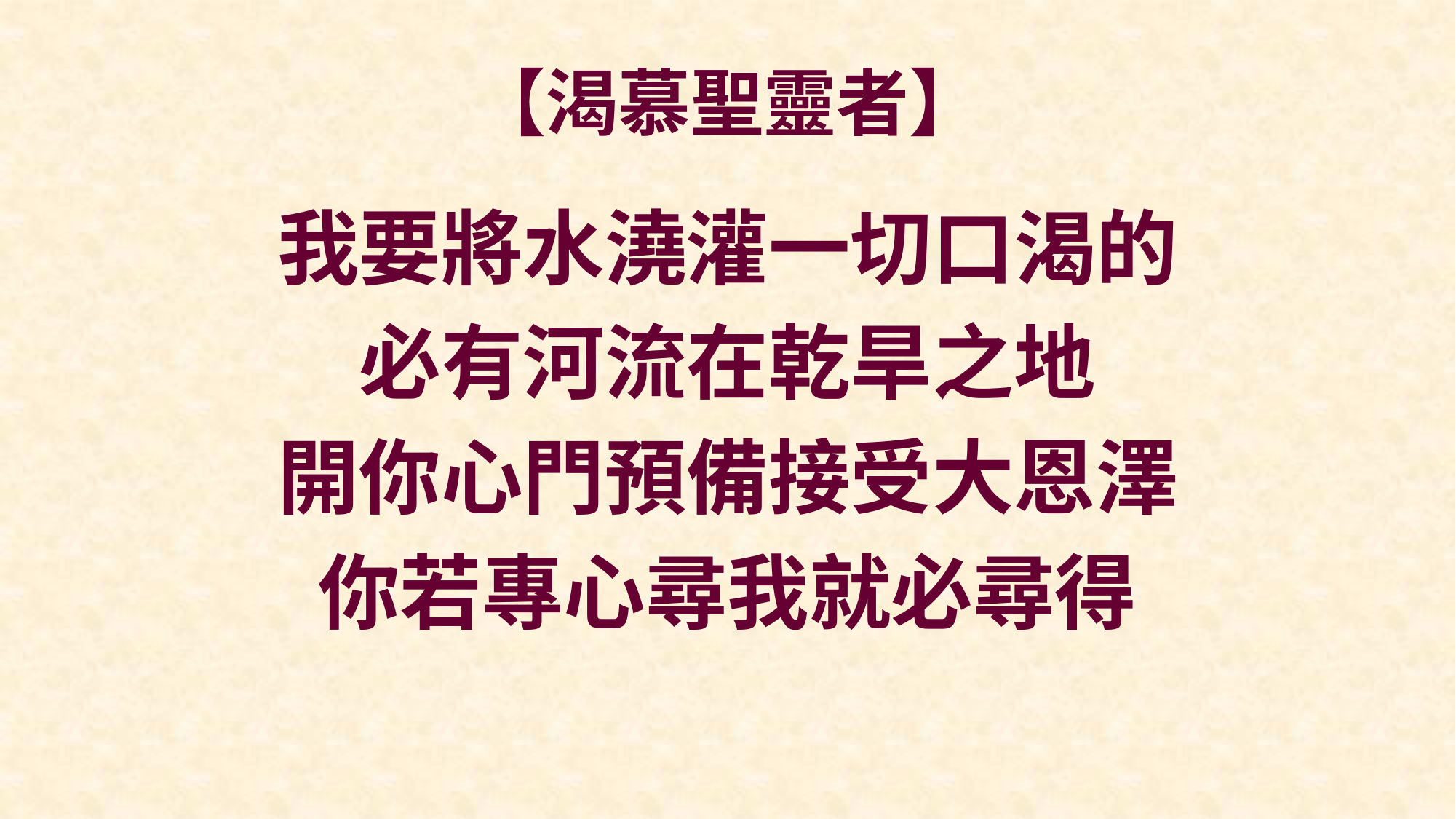

# 【渴慕聖靈者】
我要將水澆灌一切口渴的
必有河流在乾旱之地
開你心門預備接受大恩澤
你若專心尋我就必尋得